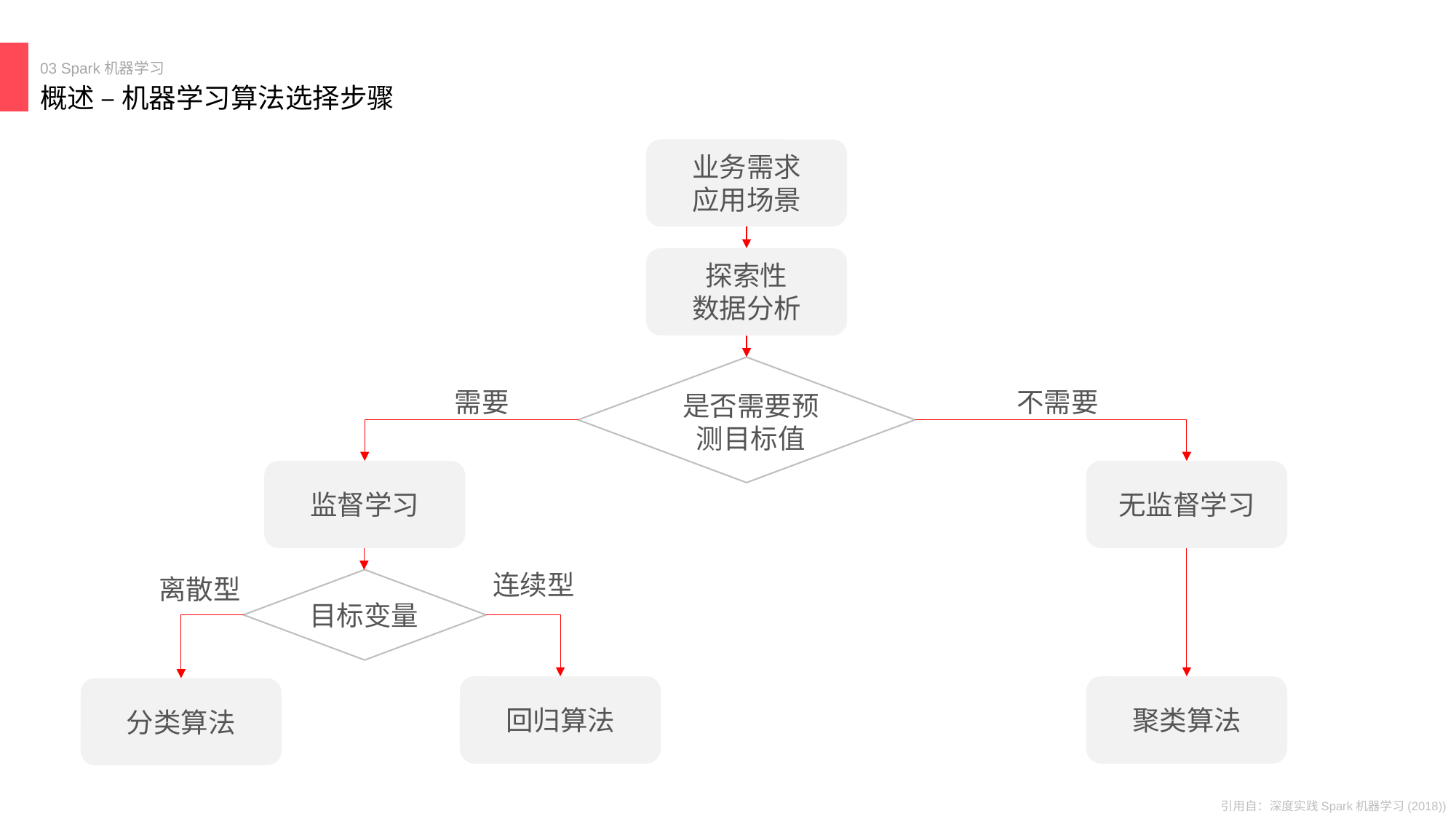

03 Spark机器学习
概述 – 机器学习算法选择步骤

业务需求
应用场景

探索性
数据分析

需要
不需要
是否需要预测目标值

监督学习
无监督学习
连续型
离散型

目标变量

回归算法
聚类算法
分类算法
引用自：深度实践Spark机器学习(2018))